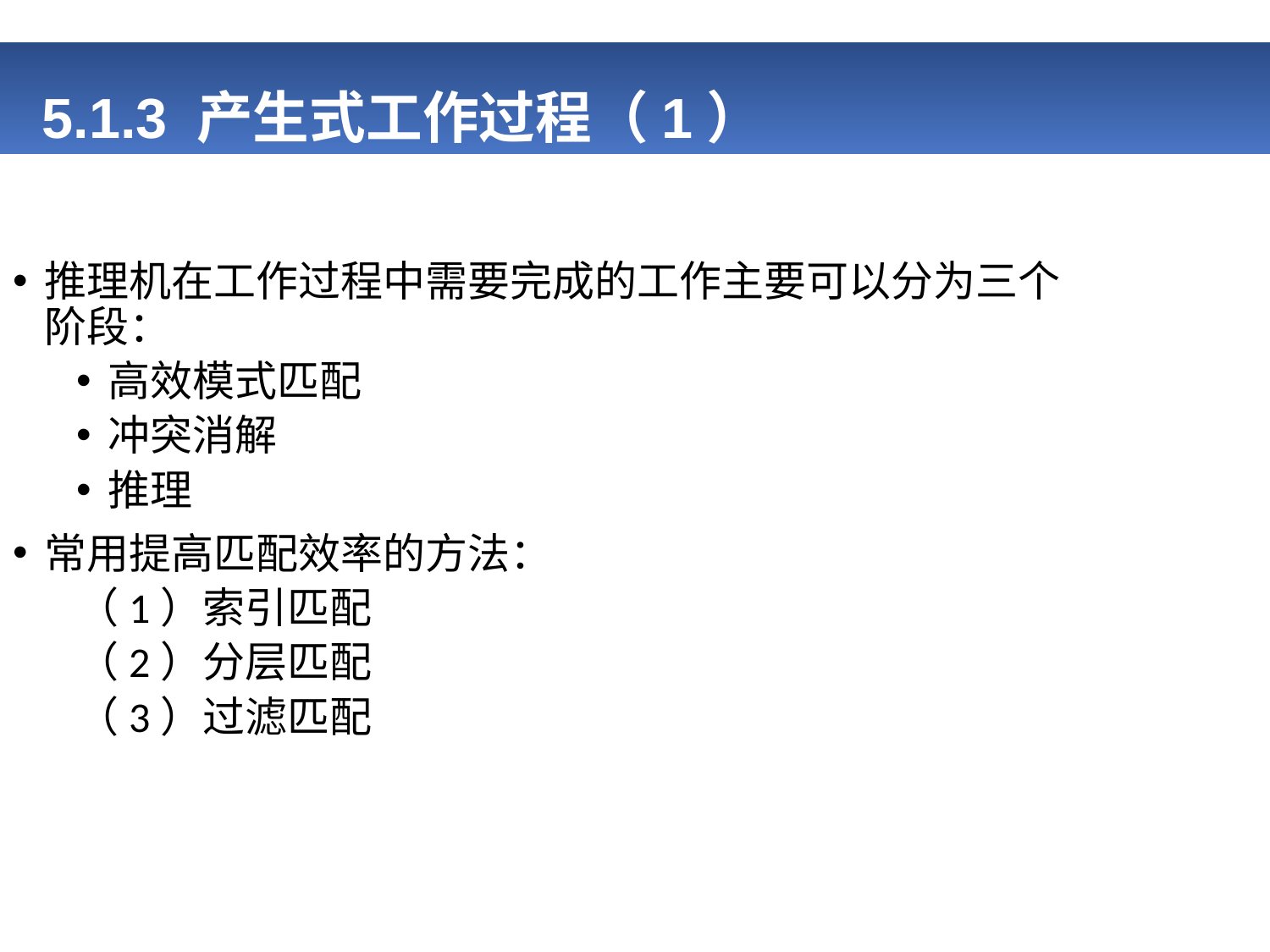

# 5.1.3 产生式工作过程（1）
推理机在工作过程中需要完成的工作主要可以分为三个阶段：
高效模式匹配
冲突消解
推理
常用提高匹配效率的方法：
（1）索引匹配
（2）分层匹配
（3）过滤匹配

19